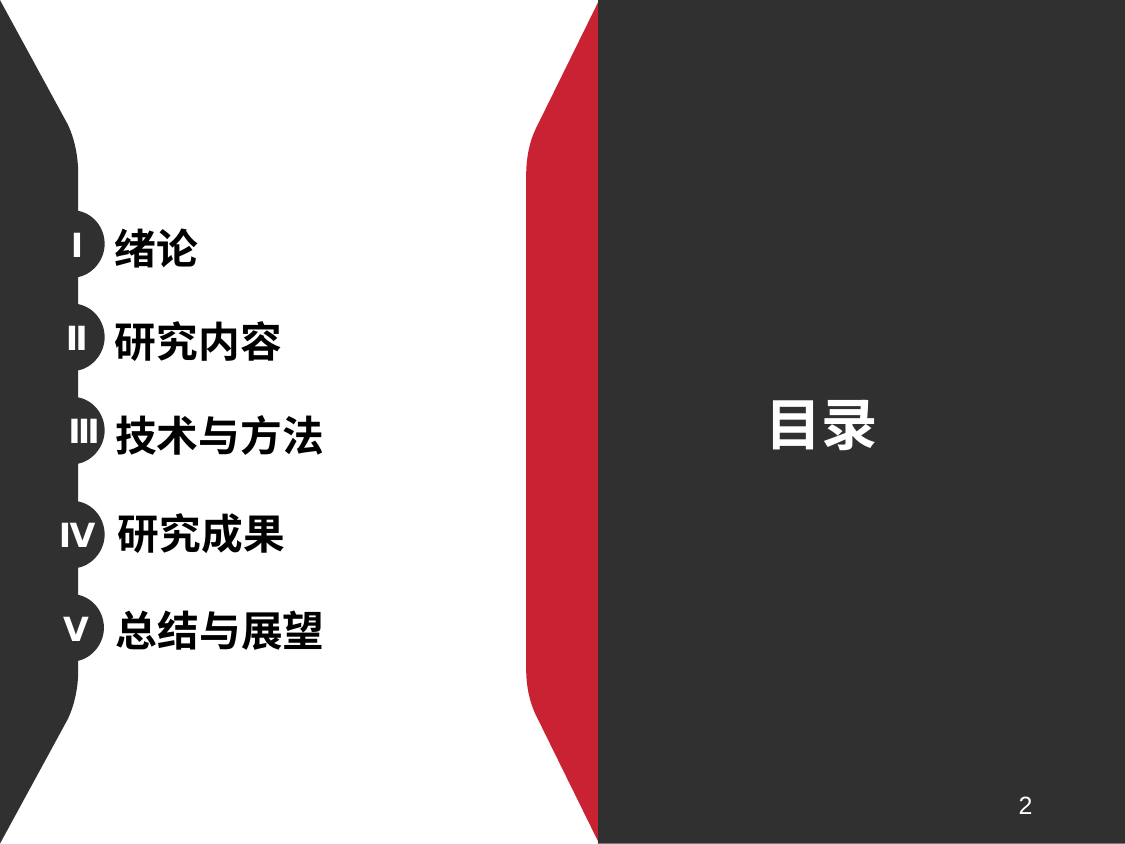

Ⅰ
绪论

Ⅱ
研究内容
目录

Ⅲ
技术与方法
研究成果

Ⅳ

Ⅴ
总结与展望
2